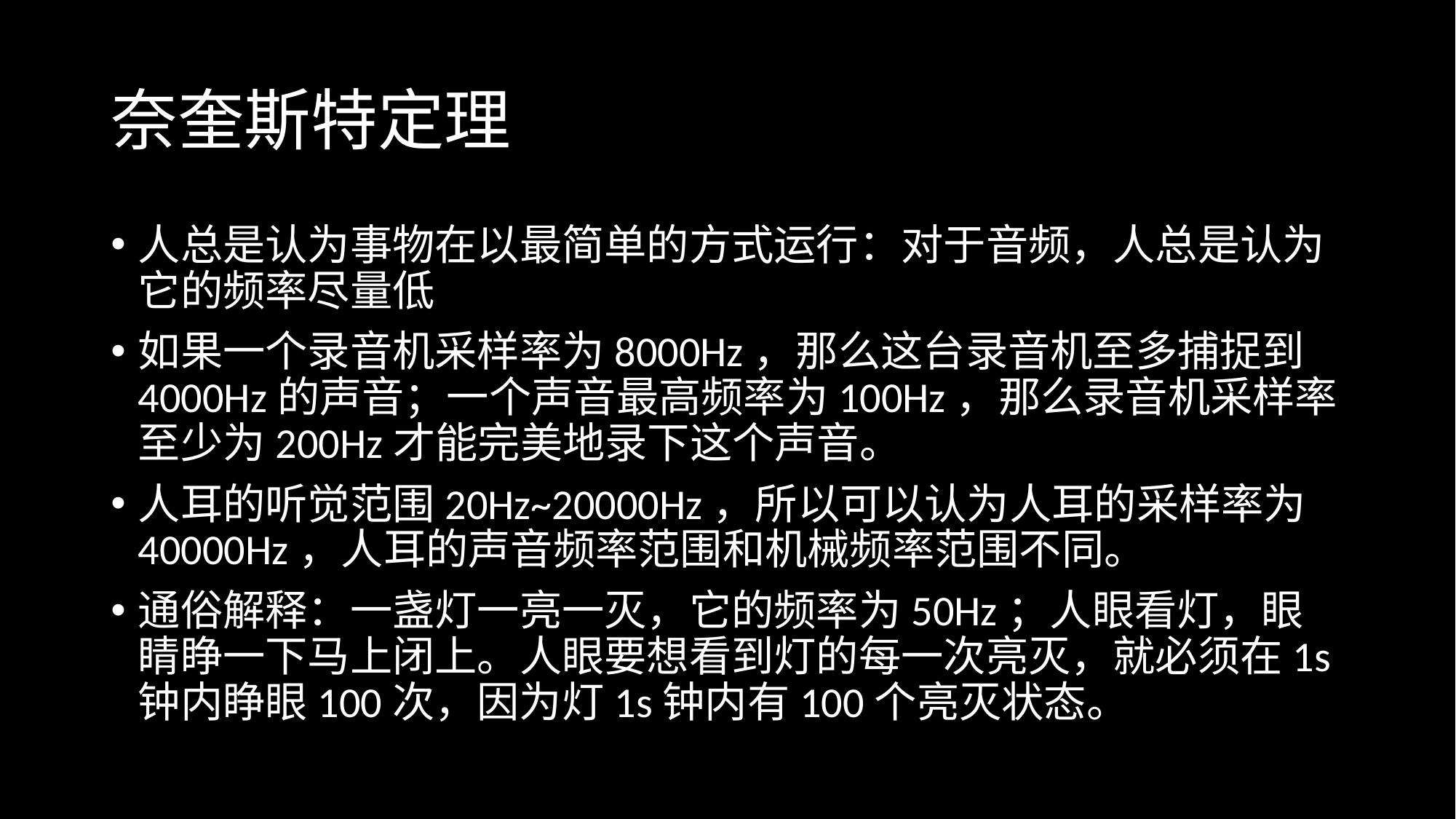

# 奈奎斯特定理
人总是认为事物在以最简单的方式运行：对于音频，人总是认为它的频率尽量低
如果一个录音机采样率为8000Hz，那么这台录音机至多捕捉到4000Hz的声音；一个声音最高频率为100Hz，那么录音机采样率至少为200Hz才能完美地录下这个声音。
人耳的听觉范围20Hz~20000Hz，所以可以认为人耳的采样率为40000Hz，人耳的声音频率范围和机械频率范围不同。
通俗解释：一盏灯一亮一灭，它的频率为50Hz；人眼看灯，眼睛睁一下马上闭上。人眼要想看到灯的每一次亮灭，就必须在1s钟内睁眼100次，因为灯1s钟内有100个亮灭状态。